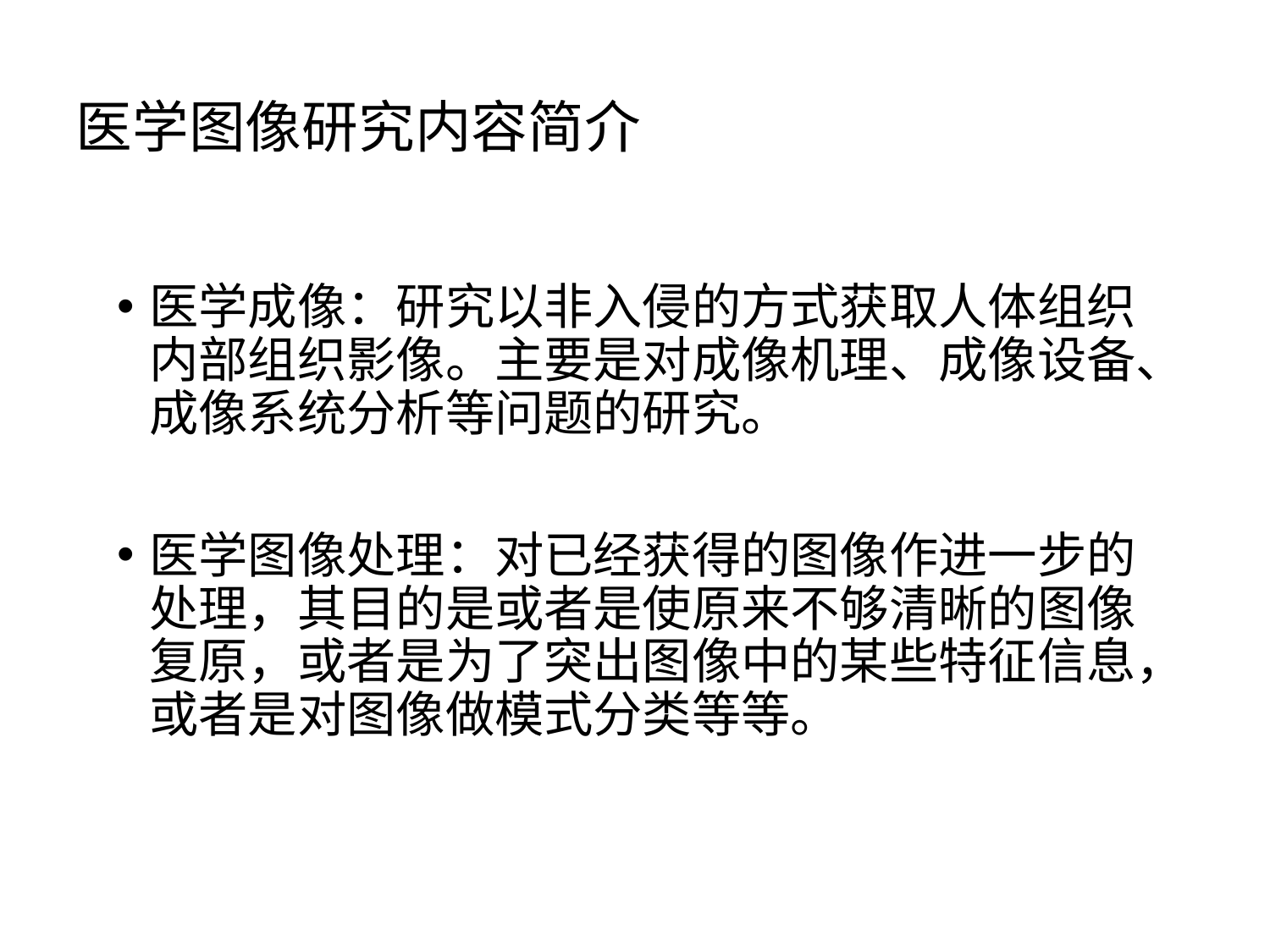

医学图像研究内容简介
医学成像：研究以非入侵的方式获取人体组织内部组织影像。主要是对成像机理、成像设备、成像系统分析等问题的研究。

医学图像处理：对已经获得的图像作进一步的处理，其目的是或者是使原来不够清晰的图像复原，或者是为了突出图像中的某些特征信息，或者是对图像做模式分类等等。